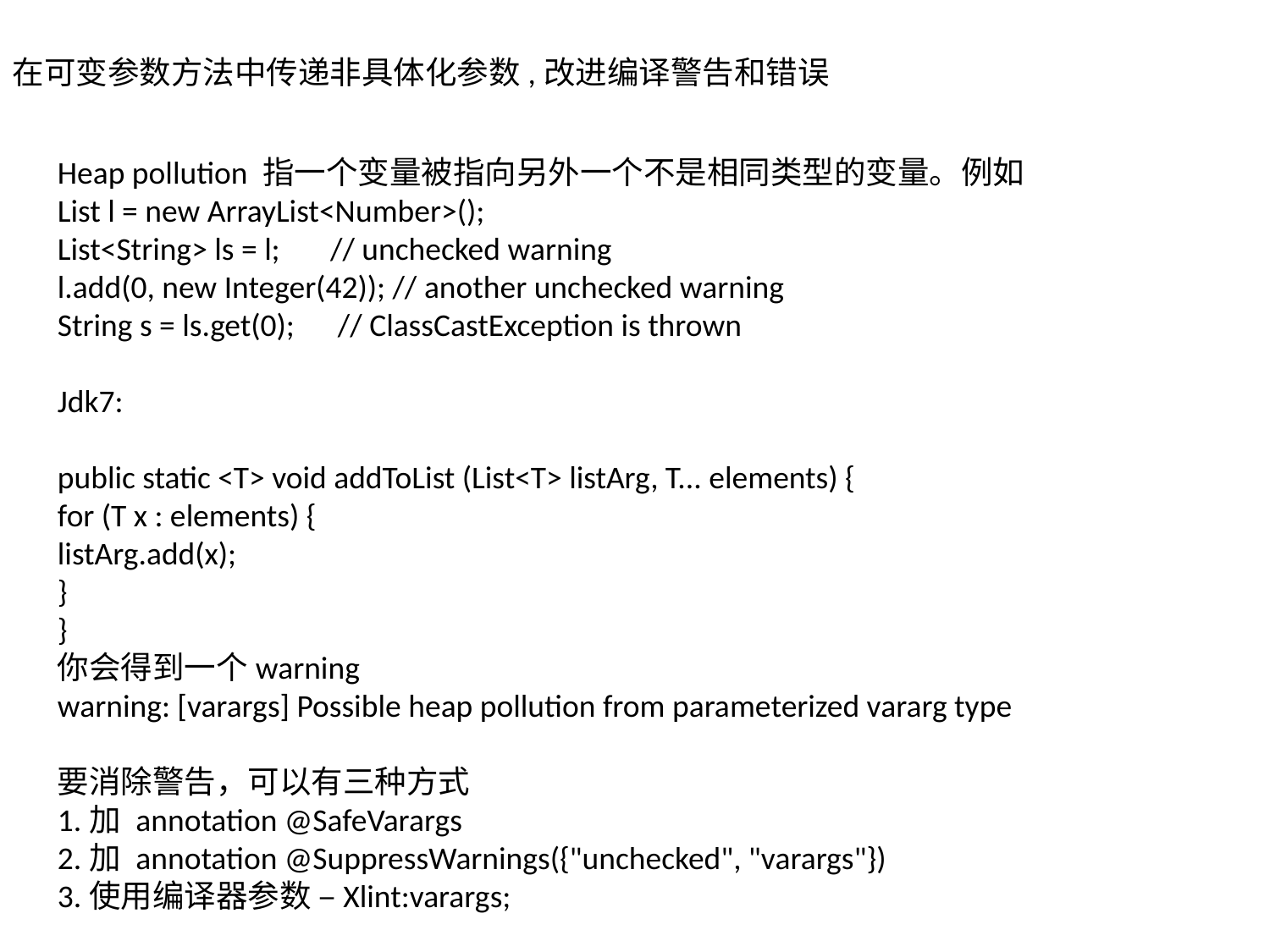

在可变参数方法中传递非具体化参数,改进编译警告和错误
Heap pollution 指一个变量被指向另外一个不是相同类型的变量。例如
List l = new ArrayList<Number>();
List<String> ls = l;       // unchecked warning
l.add(0, new Integer(42)); // another unchecked warning
String s = ls.get(0);      // ClassCastException is thrown

Jdk7:

public static <T> void addToList (List<T> listArg, T... elements) {
for (T x : elements) {
listArg.add(x);
}
}
你会得到一个warning
warning: [varargs] Possible heap pollution from parameterized vararg type

要消除警告，可以有三种方式
1.加 annotation @SafeVarargs
2.加 annotation @SuppressWarnings({"unchecked", "varargs"})
3.使用编译器参数 –Xlint:varargs;